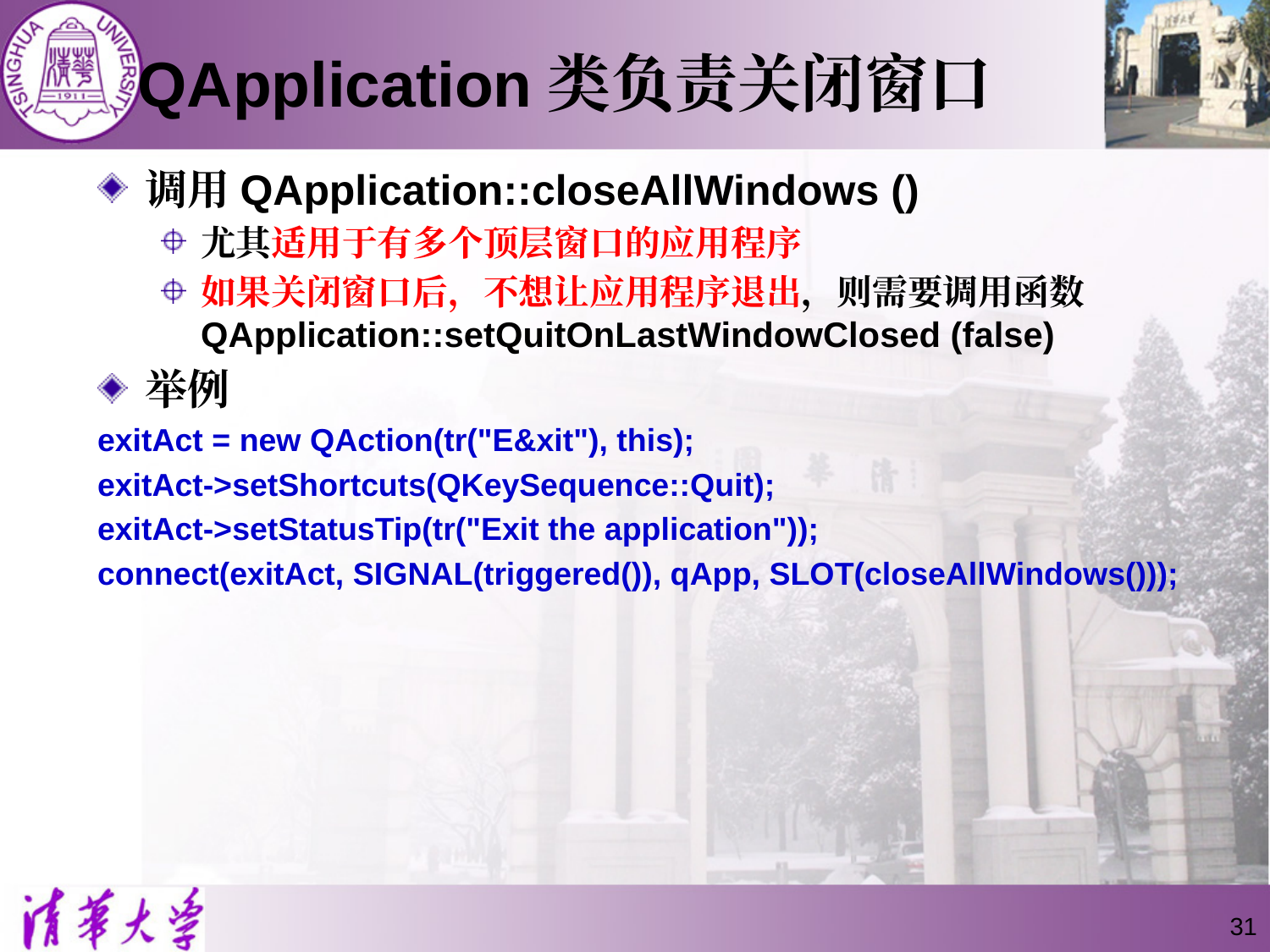

# QApplication类负责关闭窗口
调用QApplication::closeAllWindows ()
尤其适用于有多个顶层窗口的应用程序
如果关闭窗口后，不想让应用程序退出，则需要调用函数 QApplication::setQuitOnLastWindowClosed (false)
举例
exitAct = new QAction(tr("E&xit"), this);
exitAct->setShortcuts(QKeySequence::Quit);
exitAct->setStatusTip(tr("Exit the application"));
connect(exitAct, SIGNAL(triggered()), qApp, SLOT(closeAllWindows()));
31